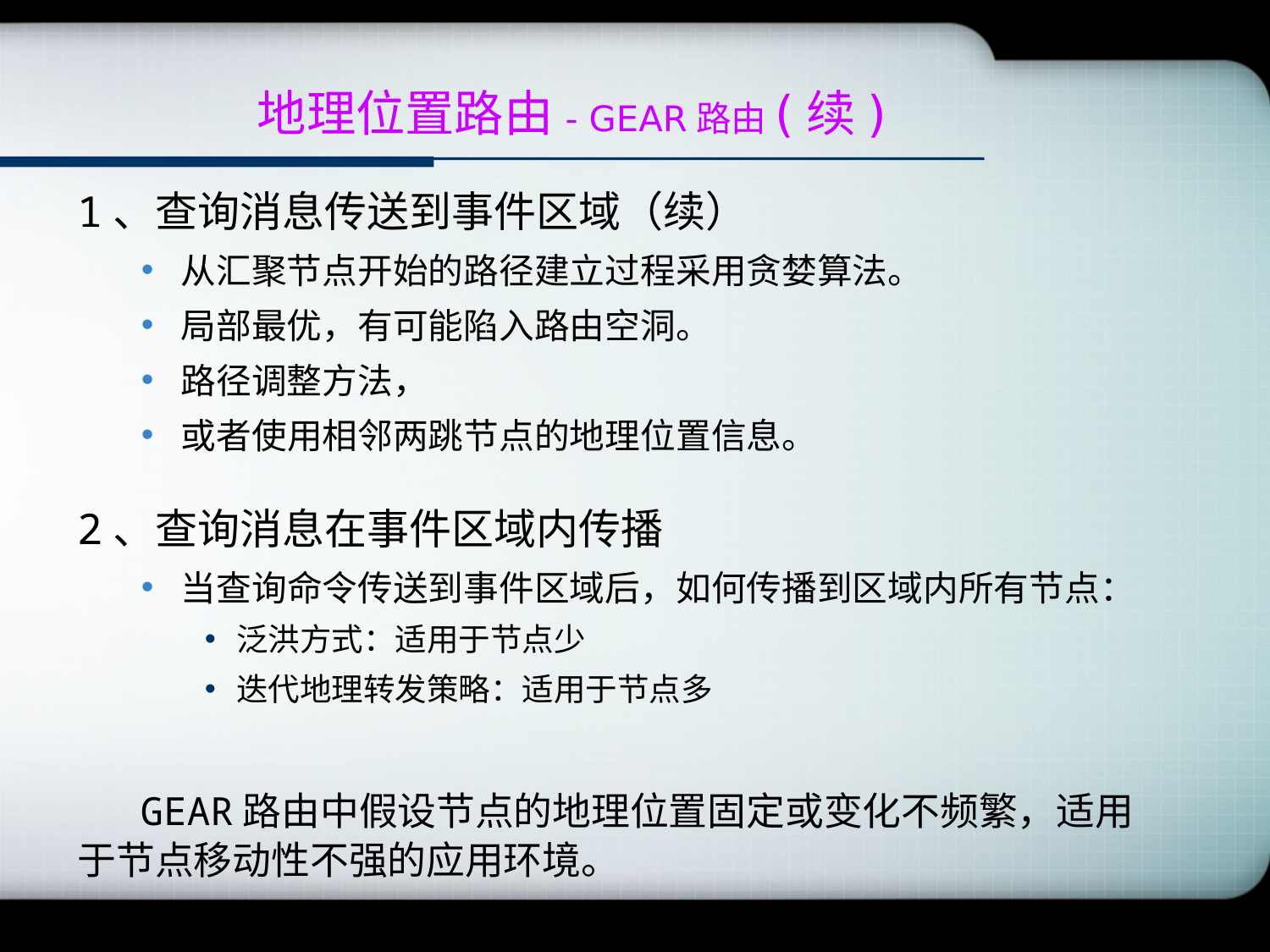

地理位置路由- GEAR路由(续)
1、查询消息传送到事件区域（续）
从汇聚节点开始的路径建立过程采用贪婪算法。
局部最优，有可能陷入路由空洞。
路径调整方法，
或者使用相邻两跳节点的地理位置信息。
2、查询消息在事件区域内传播
当查询命令传送到事件区域后，如何传播到区域内所有节点：
泛洪方式：适用于节点少
迭代地理转发策略：适用于节点多

GEAR路由中假设节点的地理位置固定或变化不频繁，适用于节点移动性不强的应用环境。